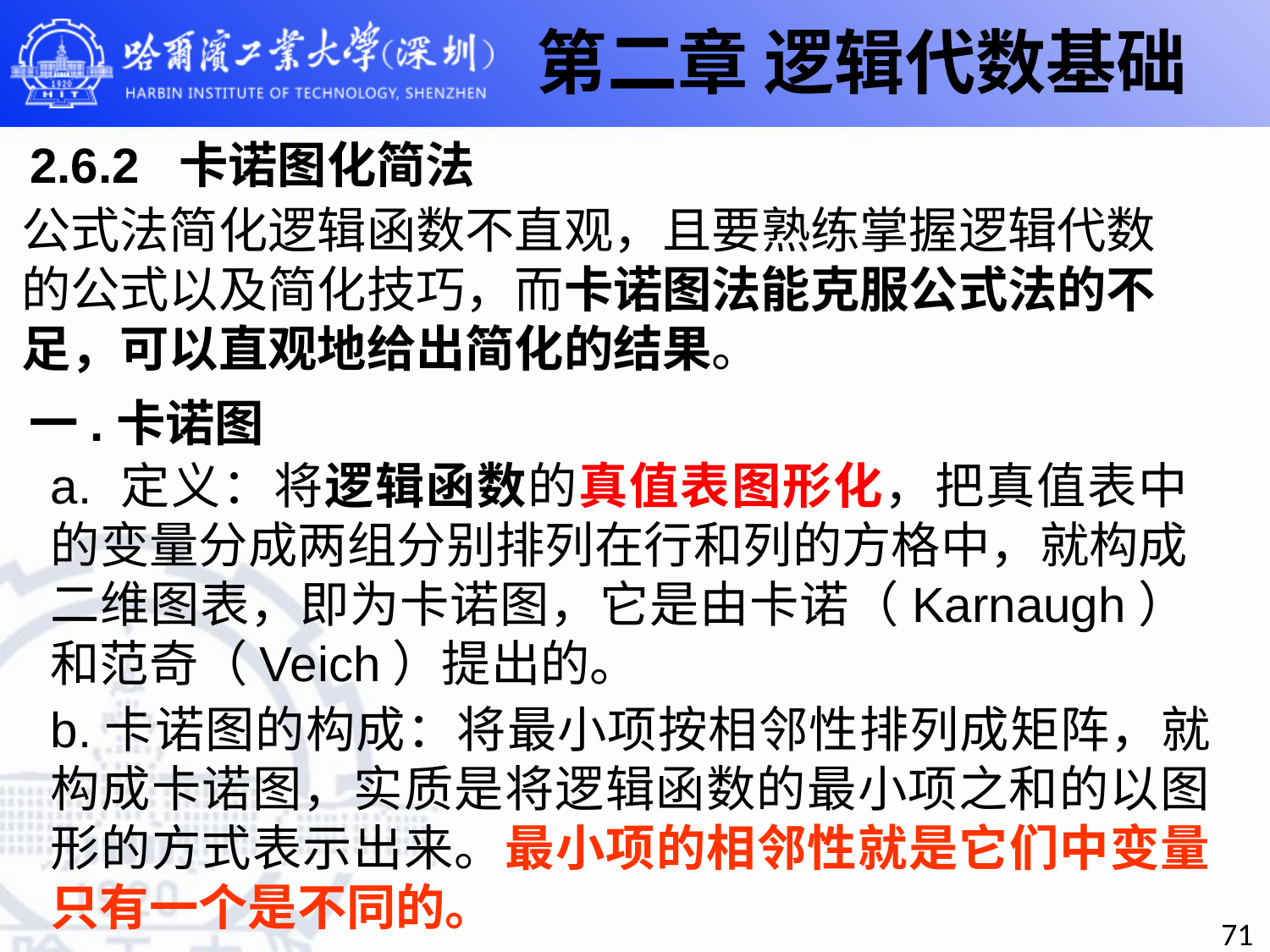

第二章 逻辑代数基础
# 2.6.2  卡诺图化简法
公式法简化逻辑函数不直观，且要熟练掌握逻辑代数的公式以及简化技巧，而卡诺图法能克服公式法的不足，可以直观地给出简化的结果。
一.卡诺图
a. 定义：将逻辑函数的真值表图形化，把真值表中的变量分成两组分别排列在行和列的方格中，就构成二维图表，即为卡诺图，它是由卡诺（Karnaugh）和范奇（Veich）提出的。
b.卡诺图的构成：将最小项按相邻性排列成矩阵，就构成卡诺图，实质是将逻辑函数的最小项之和的以图形的方式表示出来。最小项的相邻性就是它们中变量只有一个是不同的。